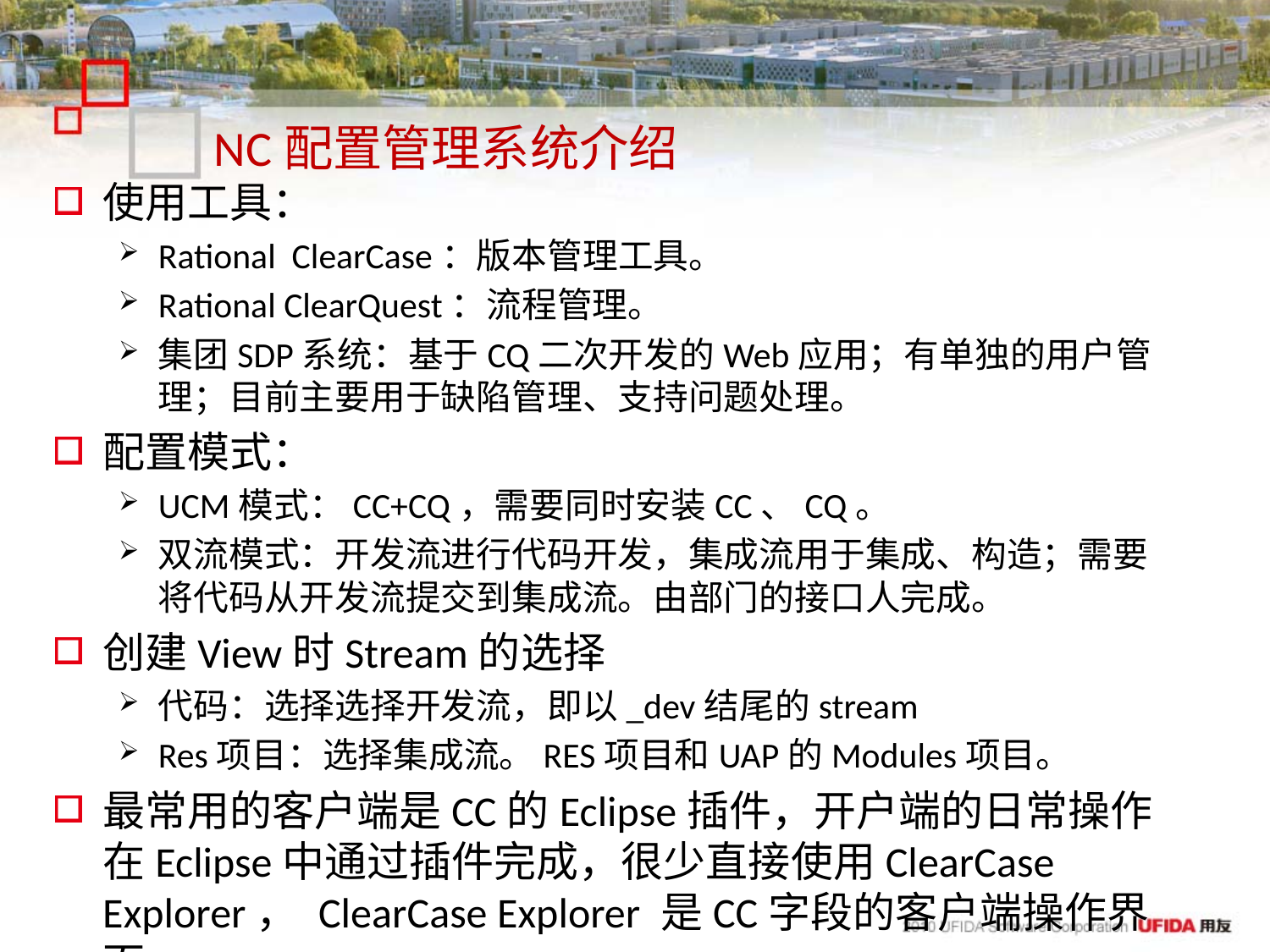

# NC配置管理系统介绍
使用工具：
Rational  ClearCase：版本管理工具。
Rational ClearQuest：流程管理。
集团SDP系统：基于CQ二次开发的Web应用；有单独的用户管理；目前主要用于缺陷管理、支持问题处理。
配置模式：
UCM模式：CC+CQ，需要同时安装CC、CQ。
双流模式：开发流进行代码开发，集成流用于集成、构造；需要将代码从开发流提交到集成流。由部门的接口人完成。
创建View时Stream的选择
代码：选择选择开发流，即以_dev结尾的stream
Res项目：选择集成流。RES项目和UAP的Modules项目。
最常用的客户端是CC的Eclipse插件，开户端的日常操作在Eclipse中通过插件完成，很少直接使用ClearCase Explorer， ClearCase Explorer 是CC字段的客户端操作界面。